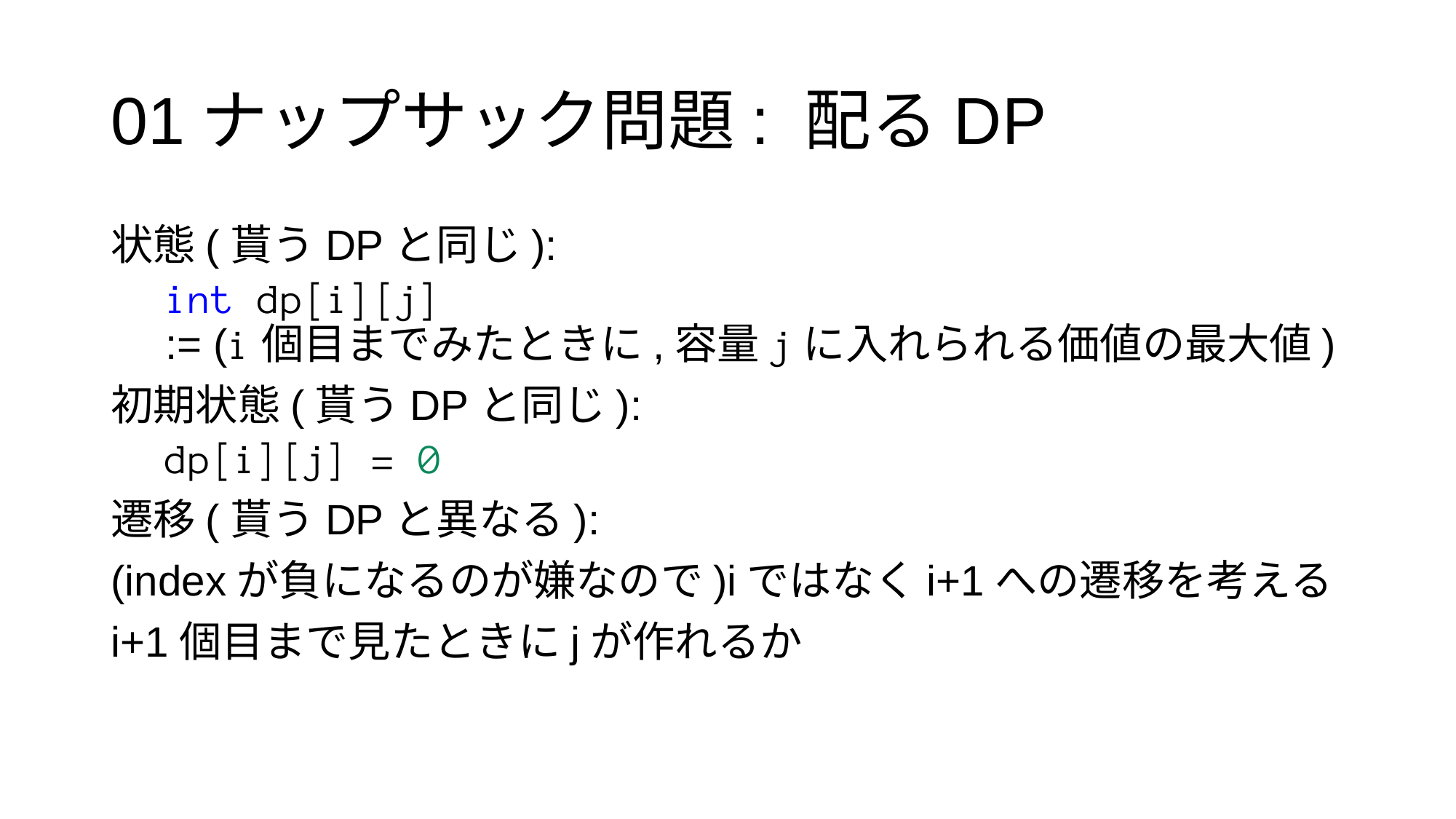

# 01ナップサック問題: 配るDP
状態(貰うDPと同じ):
int dp[i][j]
:= (i個目までみたときに,容量jに入れられる価値の最大値)
初期状態(貰うDPと同じ):
dp[i][j] = 0
遷移(貰うDPと異なる):
(indexが負になるのが嫌なので)iではなくi+1への遷移を考える
i+1個目まで見たときにjが作れるか